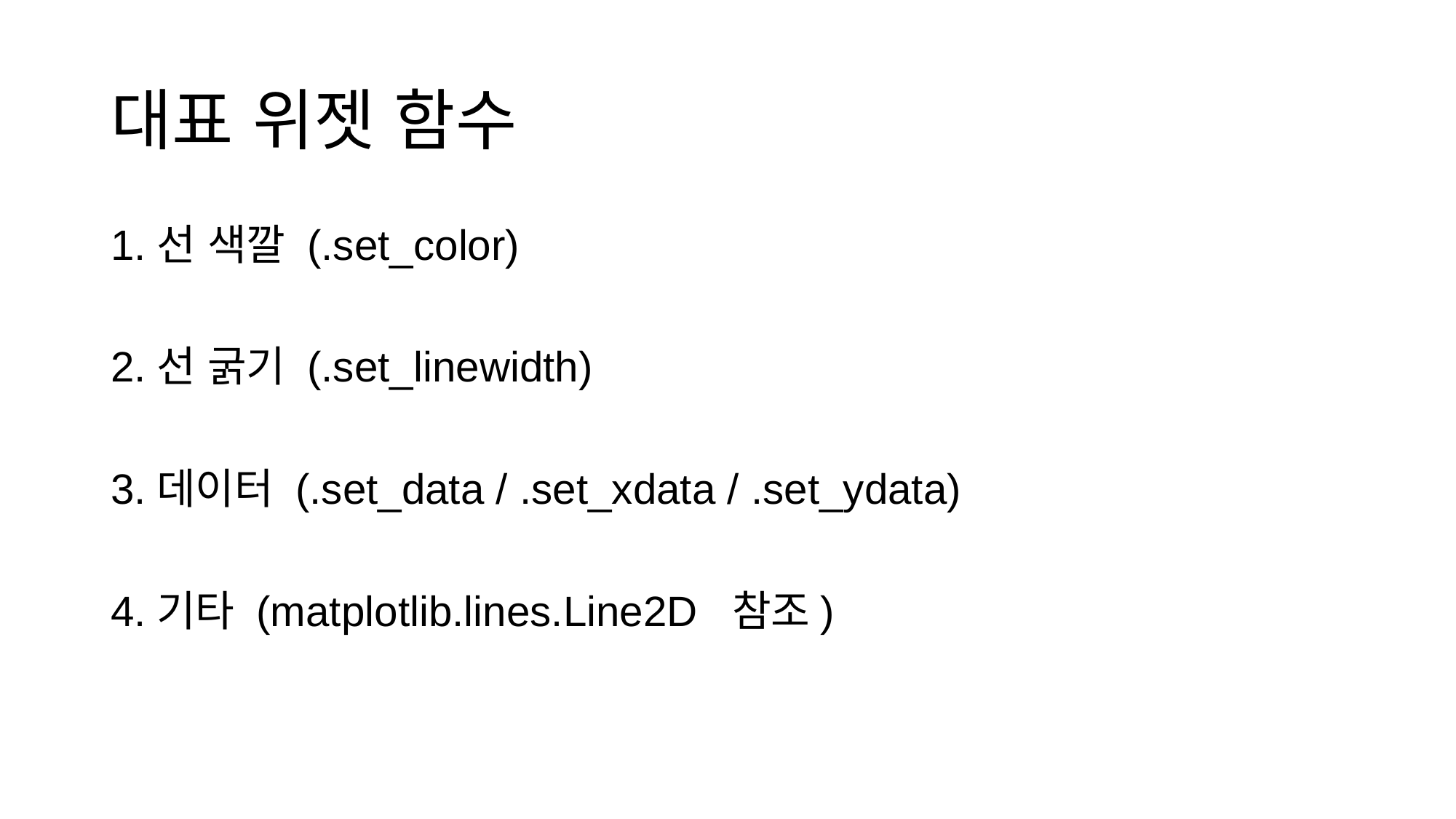

# 대표 위젯 함수
1.선 색깔 (.set_color)

2.선 굵기 (.set_linewidth)

3.데이터 (.set_data / .set_xdata / .set_ydata)

4.기타 (matplotlib.lines.Line2D  참조)